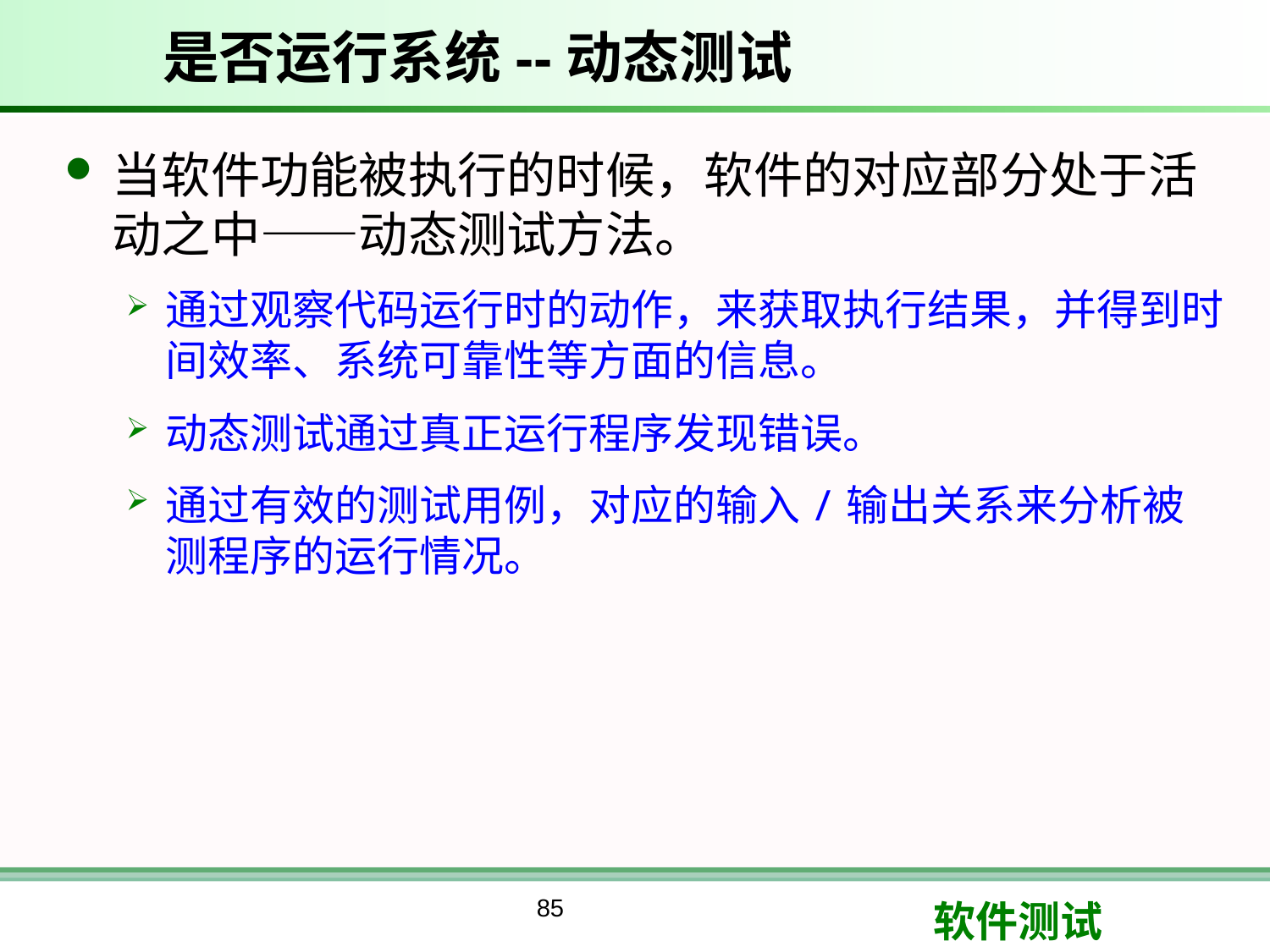

# 是否运行系统--动态测试
当软件功能被执行的时候，软件的对应部分处于活动之中——动态测试方法。
通过观察代码运行时的动作，来获取执行结果，并得到时间效率、系统可靠性等方面的信息。
动态测试通过真正运行程序发现错误。
通过有效的测试用例，对应的输入/输出关系来分析被测程序的运行情况。
85